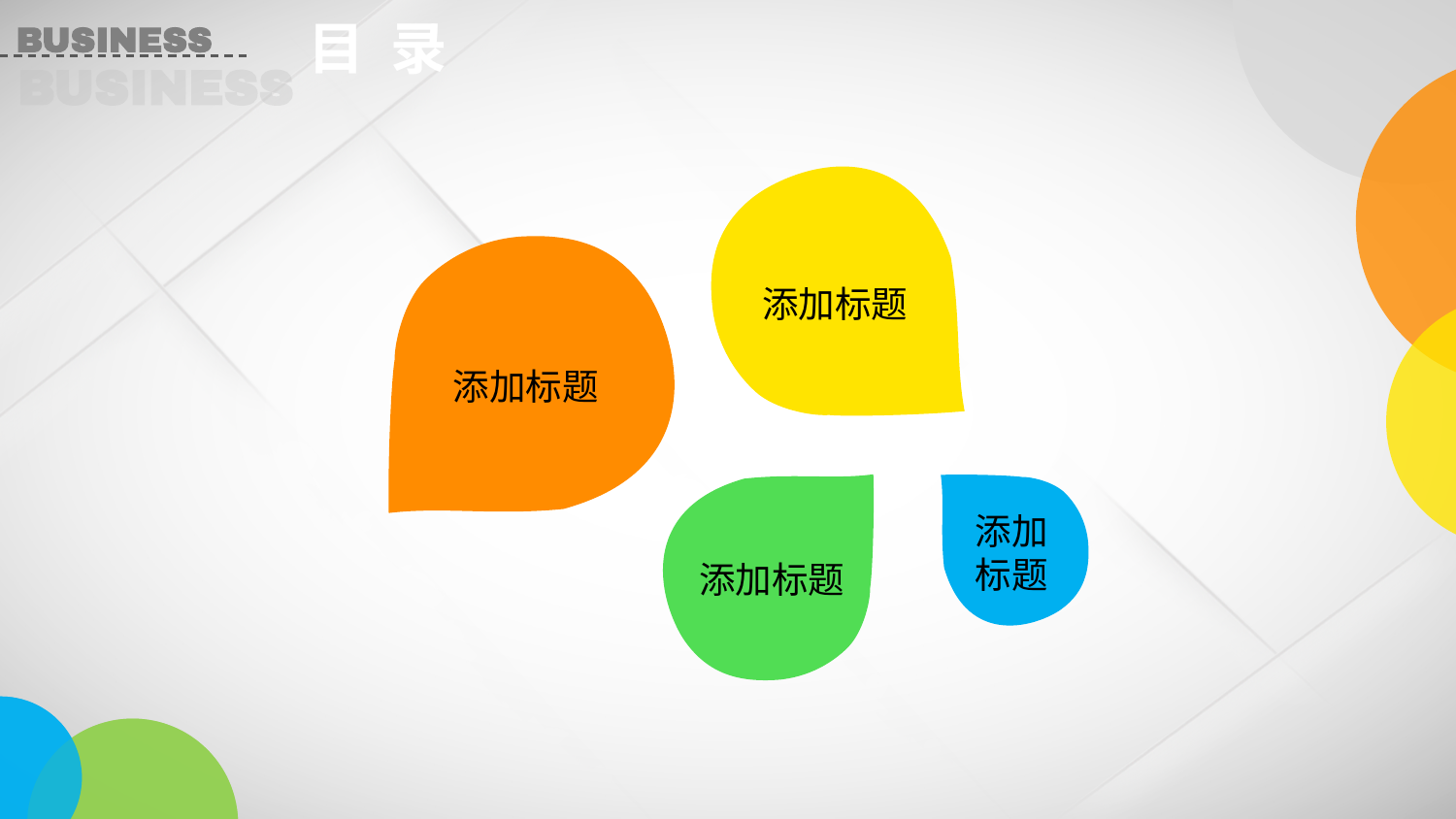

目  录

添加标题
添加标题

添加
标题
添加标题